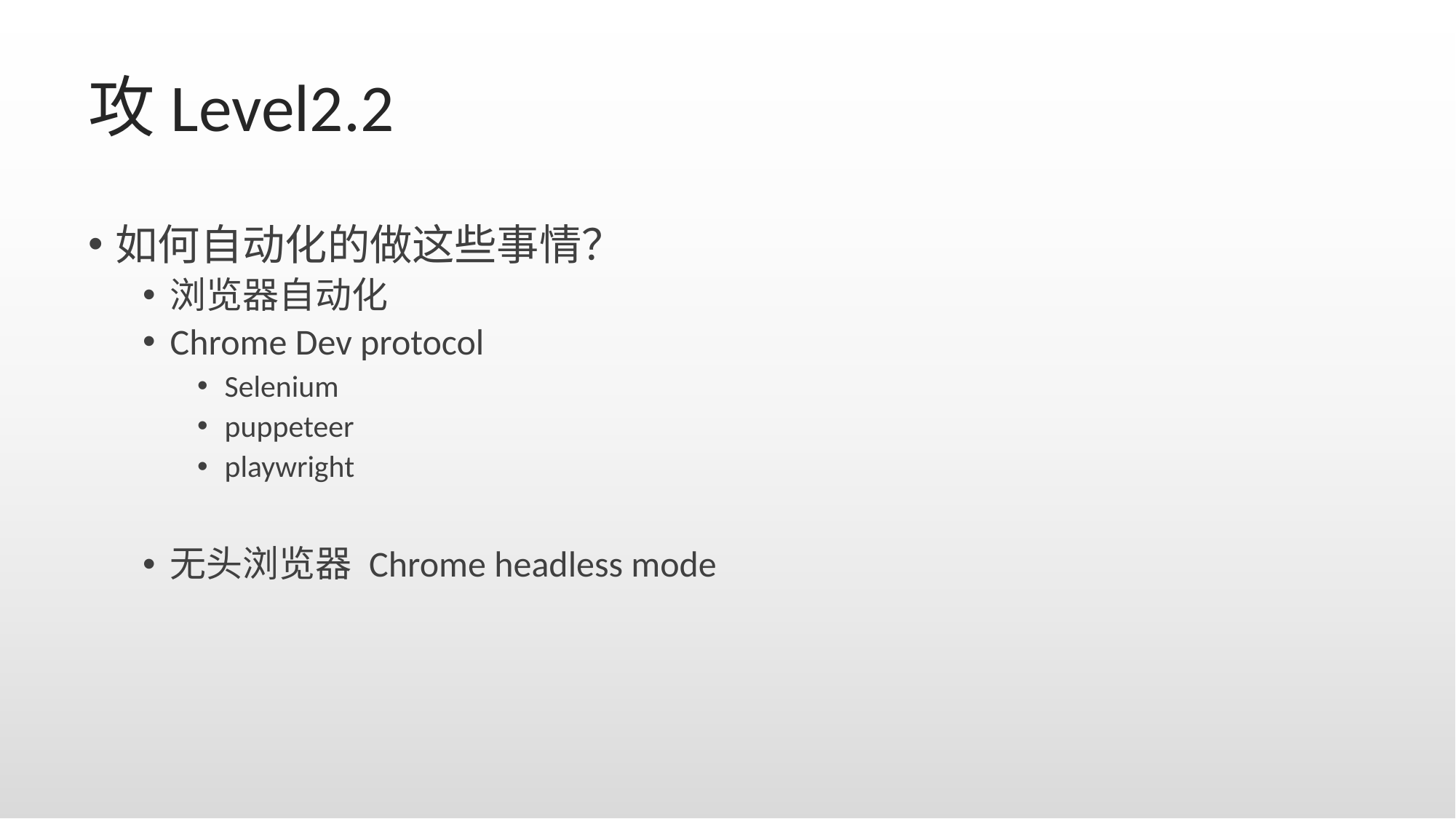

# 攻Level2.2
如何自动化的做这些事情？
浏览器自动化
Chrome Dev protocol
Selenium
puppeteer
playwright

无头浏览器 Chrome headless mode